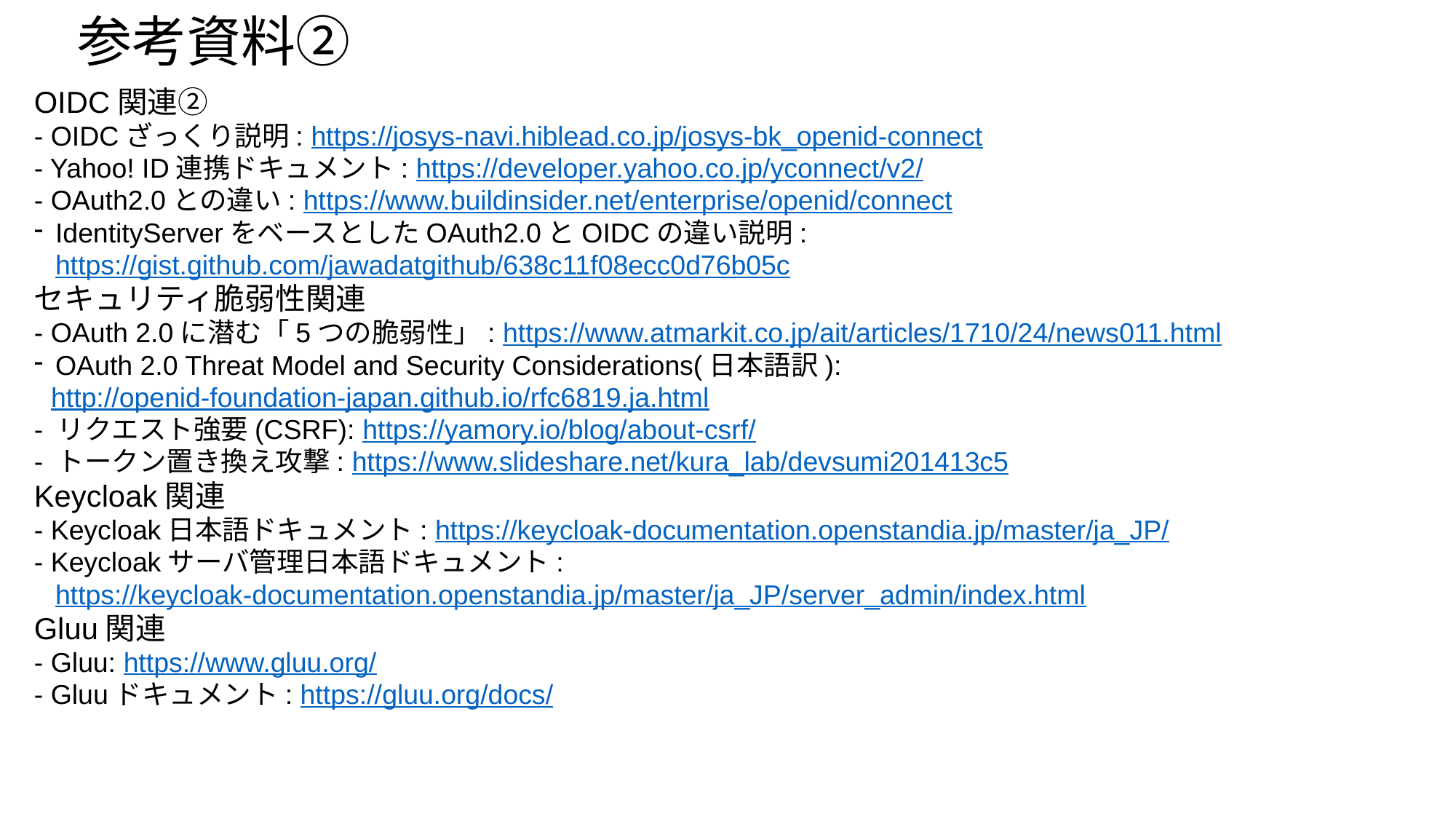

参考資料②
OIDC関連②
- OIDCざっくり説明: https://josys-navi.hiblead.co.jp/josys-bk_openid-connect
- Yahoo! ID連携ドキュメント: https://developer.yahoo.co.jp/yconnect/v2/
- OAuth2.0との違い: https://www.buildinsider.net/enterprise/openid/connect
IdentityServerをベースとしたOAuth2.0とOIDCの違い説明:
https://gist.github.com/jawadatgithub/638c11f08ecc0d76b05c
セキュリティ脆弱性関連
- OAuth 2.0に潜む「5つの脆弱性」: https://www.atmarkit.co.jp/ait/articles/1710/24/news011.html
OAuth 2.0 Threat Model and Security Considerations(日本語訳):
http://openid-foundation-japan.github.io/rfc6819.ja.html
- リクエスト強要(CSRF): https://yamory.io/blog/about-csrf/
- トークン置き換え攻撃: https://www.slideshare.net/kura_lab/devsumi201413c5
Keycloak関連
- Keycloak日本語ドキュメント: https://keycloak-documentation.openstandia.jp/master/ja_JP/
- Keycloakサーバ管理日本語ドキュメント:
https://keycloak-documentation.openstandia.jp/master/ja_JP/server_admin/index.html
Gluu関連
- Gluu: https://www.gluu.org/
- Gluuドキュメント: https://gluu.org/docs/